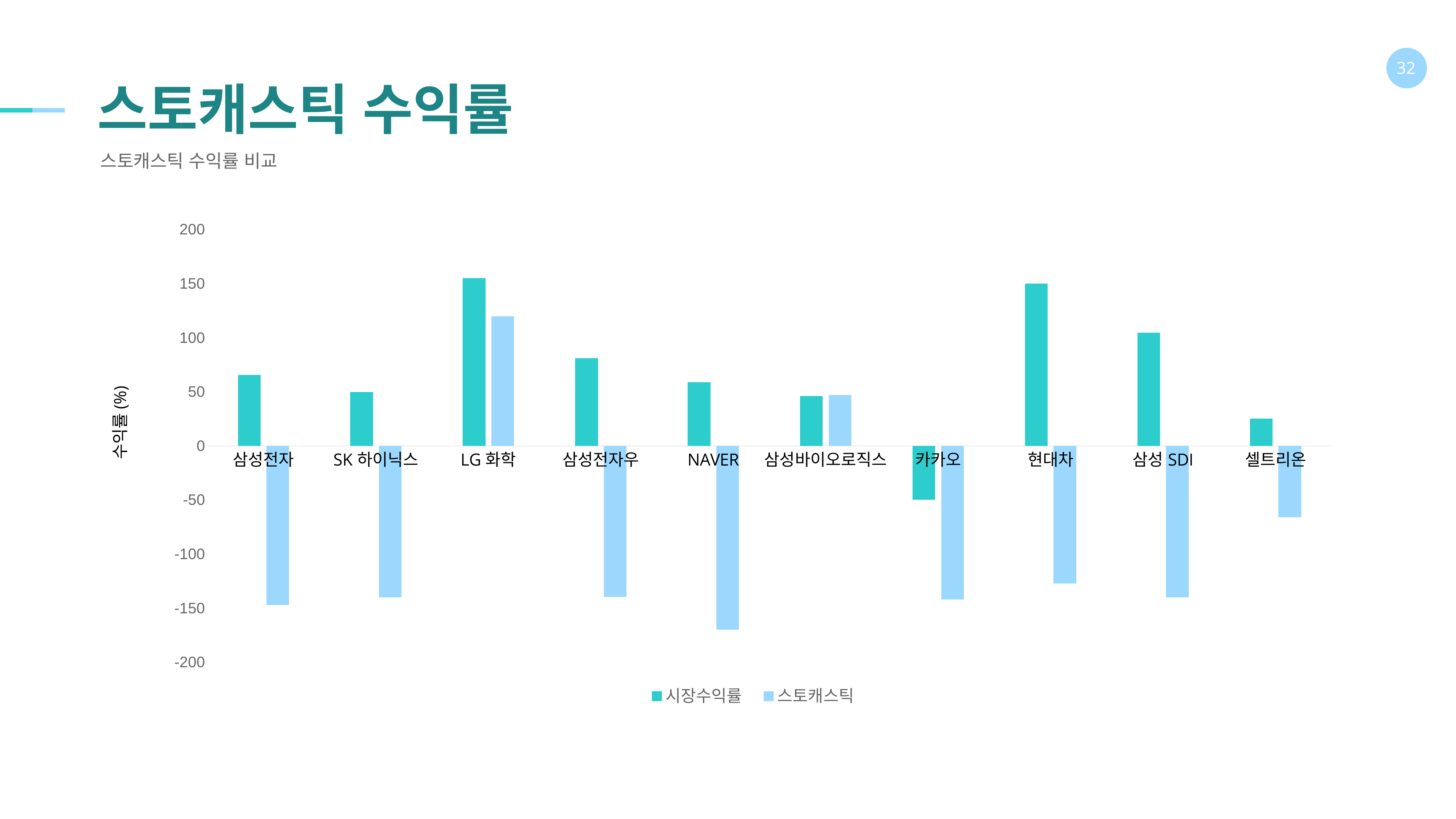

# 스토캐스틱 수익률
스토캐스틱 수익률 비교

### Chart

| Category | 시장수익률 | 스토캐스틱 |
|---|---|---|
| 삼성전자 | 65.83 | -147.0 |
| SK하이닉스 | 50.0 | -140.0 |
| LG화학 | 155.0 | 119.91 |
| 삼성전자우 | 81.0 | -139.5 |
| NAVER | 59.0 | -170.0 |
| 삼성바이오로직스 | 46.0 | 47.0 |
| 카카오 | -49.78 | -142.0 |
| 현대차 | 150.0 | -127.0 |
| 삼성SDI | 104.8 | -140.0 |
| 셀트리온 | 25.35 | -66.0 |
수익률(%)